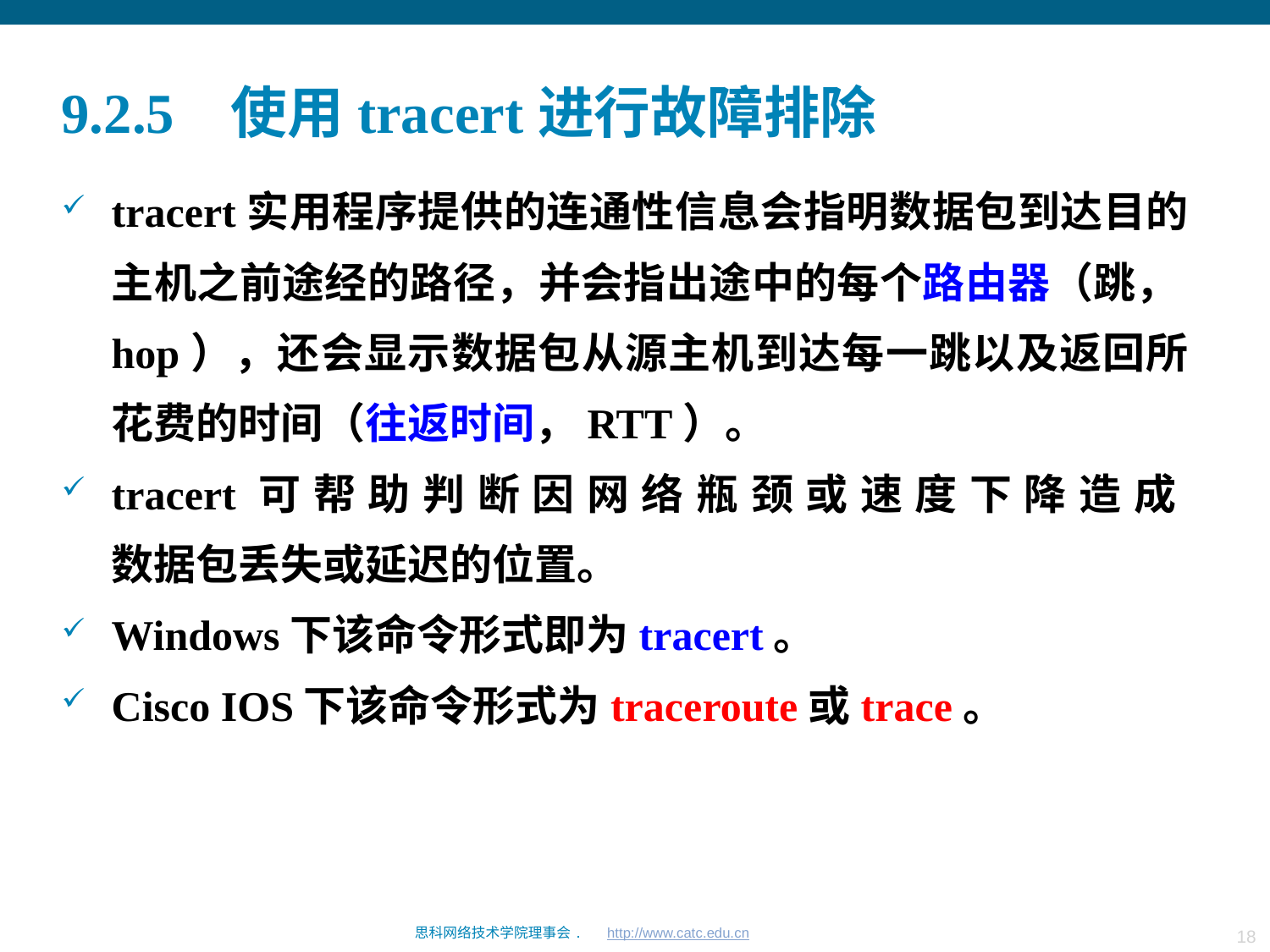

9.2.5   使用tracert进行故障排除
tracert实用程序提供的连通性信息会指明数据包到达目的主机之前途经的路径，并会指出途中的每个路由器（跳，hop），还会显示数据包从源主机到达每一跳以及返回所花费的时间（往返时间，RTT）。
tracert可帮助判断因网络瓶颈或速度下降造成
数据包丢失或延迟的位置。
Windows下该命令形式即为tracert。
Cisco IOS下该命令形式为traceroute或trace。